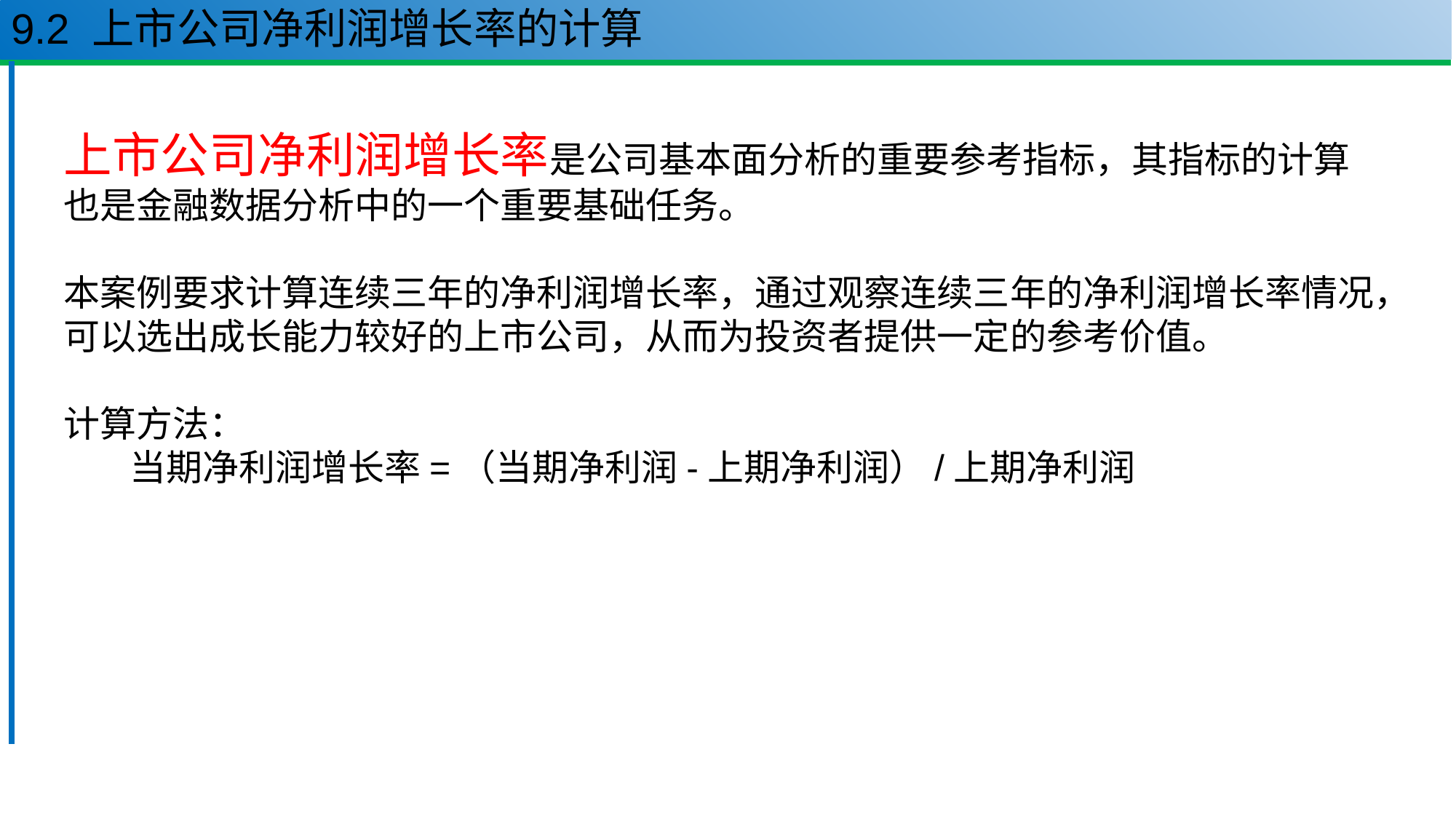

# 9.2 上市公司净利润增长率的计算
上市公司净利润增长率是公司基本面分析的重要参考指标，其指标的计算也是金融数据分析中的一个重要基础任务。

本案例要求计算连续三年的净利润增长率，通过观察连续三年的净利润增长率情况，可以选出成长能力较好的上市公司，从而为投资者提供一定的参考价值。

计算方法：
       当期净利润增长率=（当期净利润-上期净利润）/上期净利润